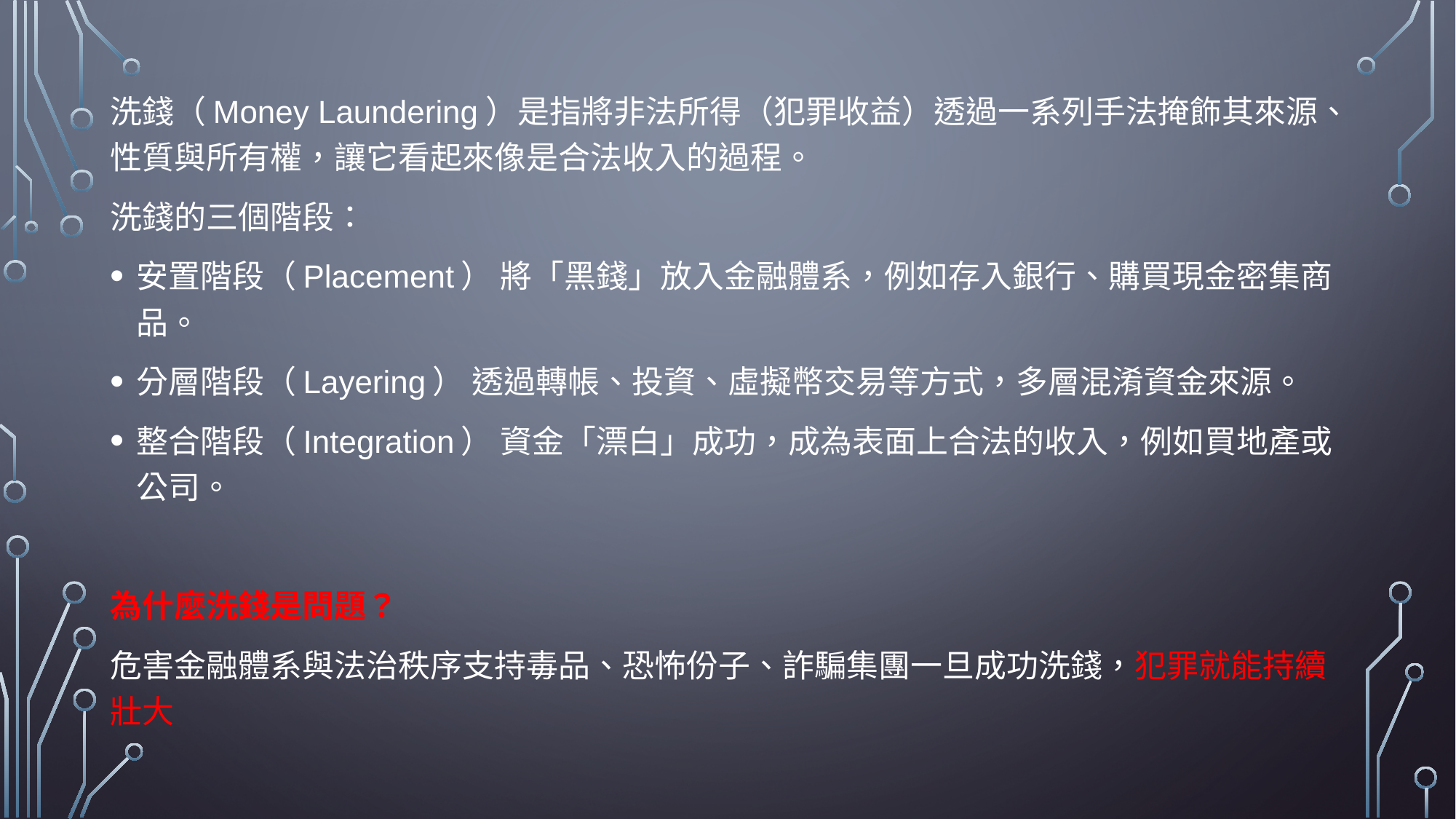

洗錢（Money Laundering）是指將非法所得（犯罪收益）透過一系列手法掩飾其來源、性質與所有權，讓它看起來像是合法收入的過程。
洗錢的三個階段：
安置階段（Placement） 將「黑錢」放入金融體系，例如存入銀行、購買現金密集商品。
分層階段（Layering） 透過轉帳、投資、虛擬幣交易等方式，多層混淆資金來源。
整合階段（Integration） 資金「漂白」成功，成為表面上合法的收入，例如買地產或公司。

為什麼洗錢是問題？
危害金融體系與法治秩序支持毒品、恐怖份子、詐騙集團一旦成功洗錢，犯罪就能持續壯大